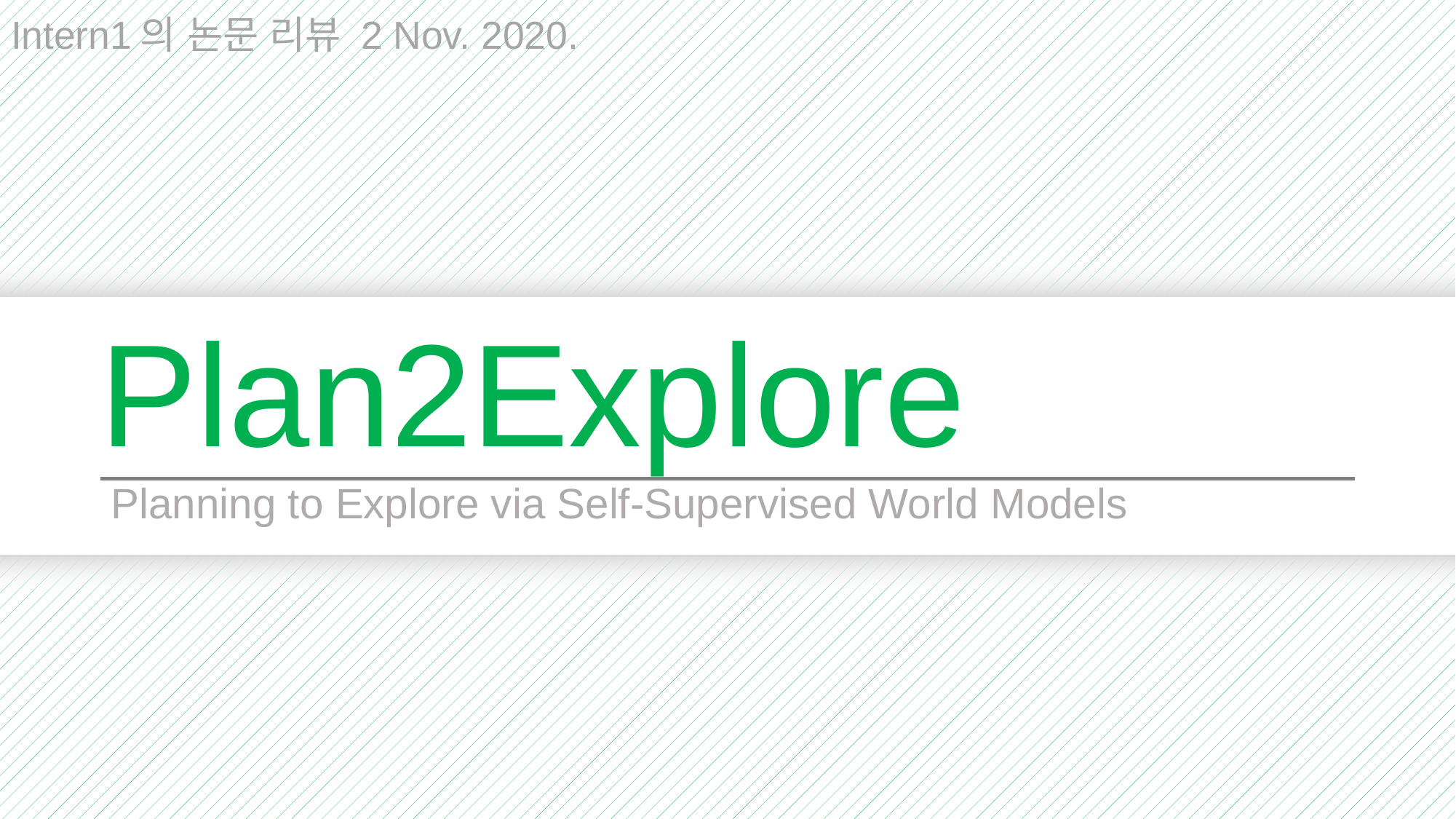

Intern1의 논문 리뷰 2 Nov. 2020.
Plan2Explore

Planning to Explore via Self-Supervised World Models